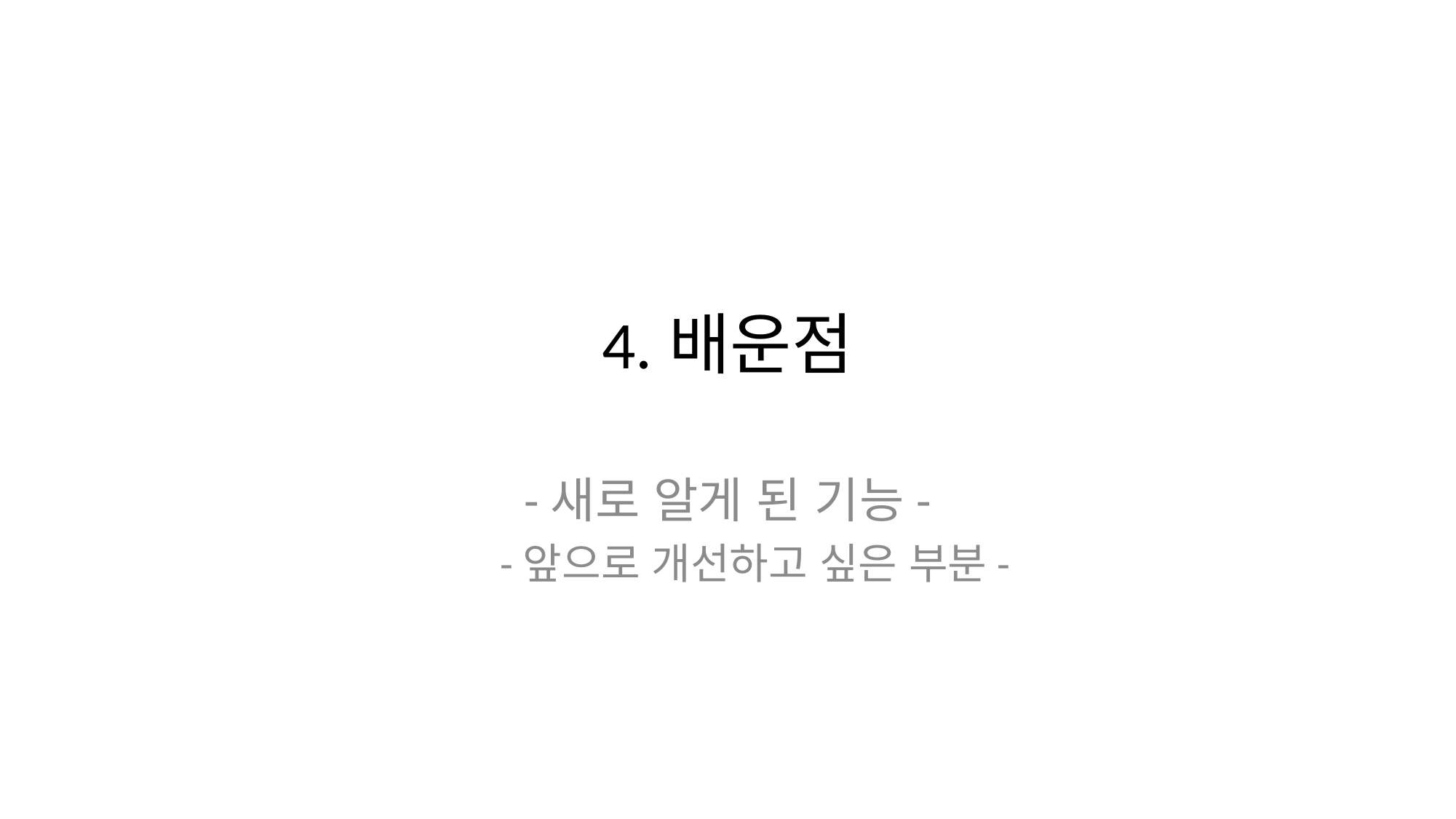

# 4.배운점
-새로 알게 된 기능-
-앞으로 개선하고 싶은 부분-